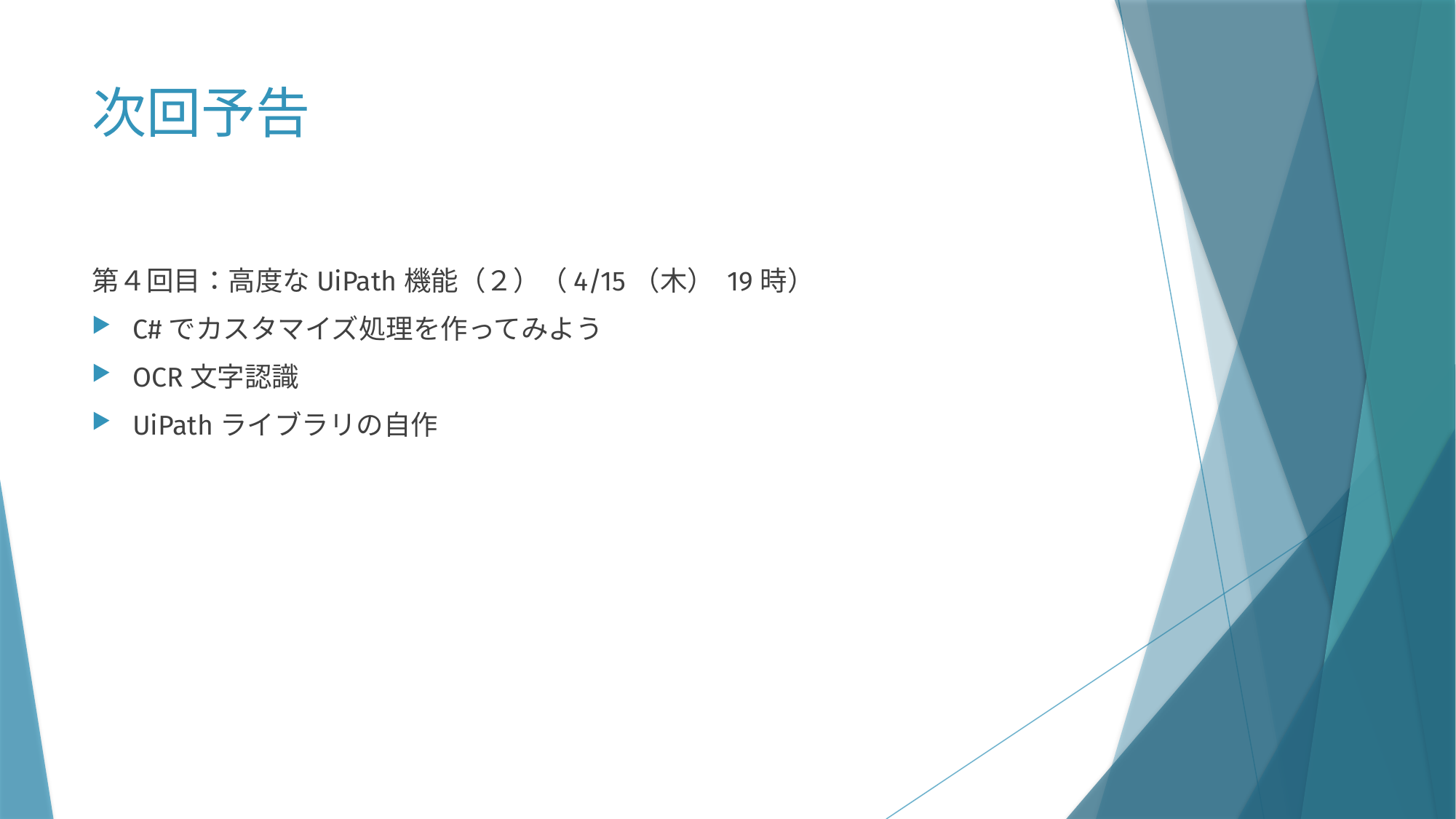

# 次回予告
第４回目：高度なUiPath機能（２）（4/15（木） 19時）
C#でカスタマイズ処理を作ってみよう
OCR文字認識
UiPathライブラリの自作